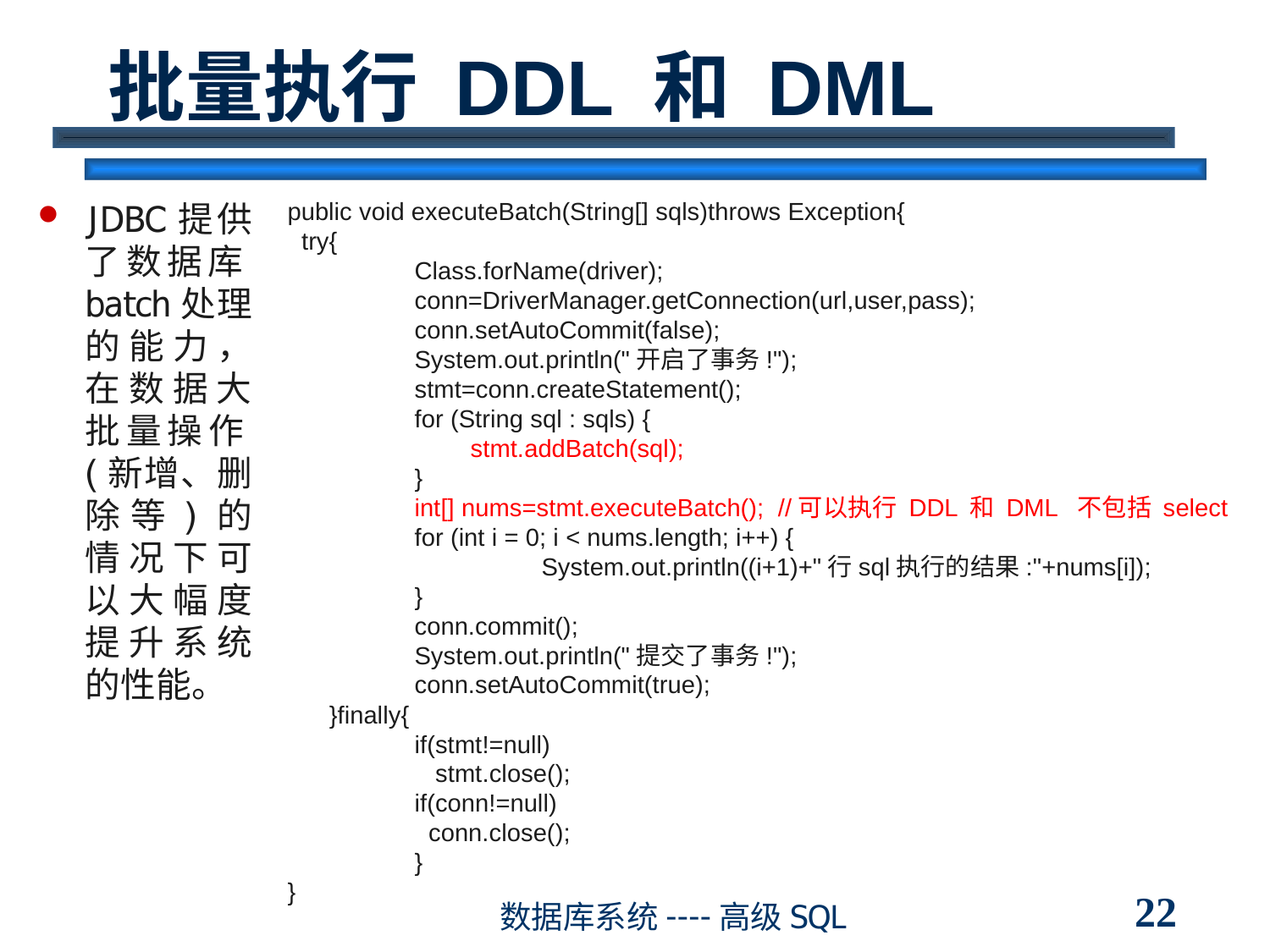

# 批量执行 DDL 和 DML
public void executeBatch(String[] sqls)throws Exception{
  try{
	Class.forName(driver);
	conn=DriverManager.getConnection(url,user,pass);
	conn.setAutoCommit(false);
	System.out.println("开启了事务!");
	stmt=conn.createStatement();
	for (String sql : sqls) {
	        stmt.addBatch(sql);
	}
	int[] nums=stmt.executeBatch();  //可以执行 DDL 和 DML  不包括 select
	for (int i = 0; i < nums.length; i++) {
		System.out.println((i+1)+"行sql执行的结果:"+nums[i]);
	}
	conn.commit();
	System.out.println("提交了事务!");
	conn.setAutoCommit(true);
      }finally{
	if(stmt!=null)
	   stmt.close();
	if(conn!=null)
	  conn.close();
	}
}
JDBC提供了数据库batch处理的能力，在数据大批量操作(新增、删除等)的情况下可以大幅度提升系统的性能。
22
数据库系统----高级SQL